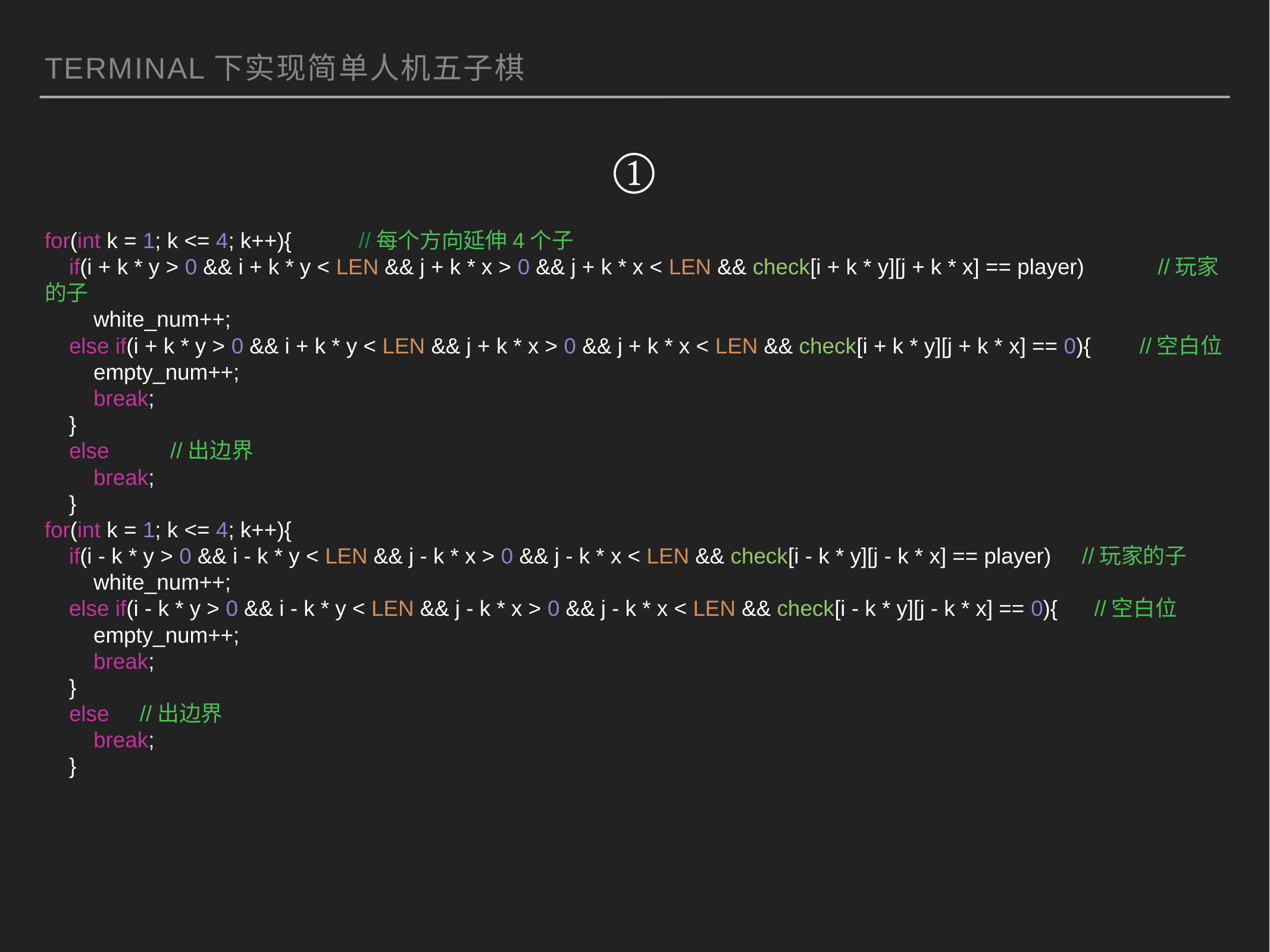

terminal下实现简单人机五子棋
①
for(int k = 1; k <= 4; k++){           //每个方向延伸4个子
    if(i + k * y > 0 && i + k * y < LEN && j + k * x > 0 && j + k * x < LEN && check[i + k * y][j + k * x] == player)            //玩家的子
        white_num++;
    else if(i + k * y > 0 && i + k * y < LEN && j + k * x > 0 && j + k * x < LEN && check[i + k * y][j + k * x] == 0){        //空白位
        empty_num++;
        break;
    }
    else          //出边界
        break;
    }
for(int k = 1; k <= 4; k++){
    if(i - k * y > 0 && i - k * y < LEN && j - k * x > 0 && j - k * x < LEN && check[i - k * y][j - k * x] == player)     //玩家的子
        white_num++;
    else if(i - k * y > 0 && i - k * y < LEN && j - k * x > 0 && j - k * x < LEN && check[i - k * y][j - k * x] == 0){      //空白位
        empty_num++;
        break;
    }
    else     //出边界
        break;
    }